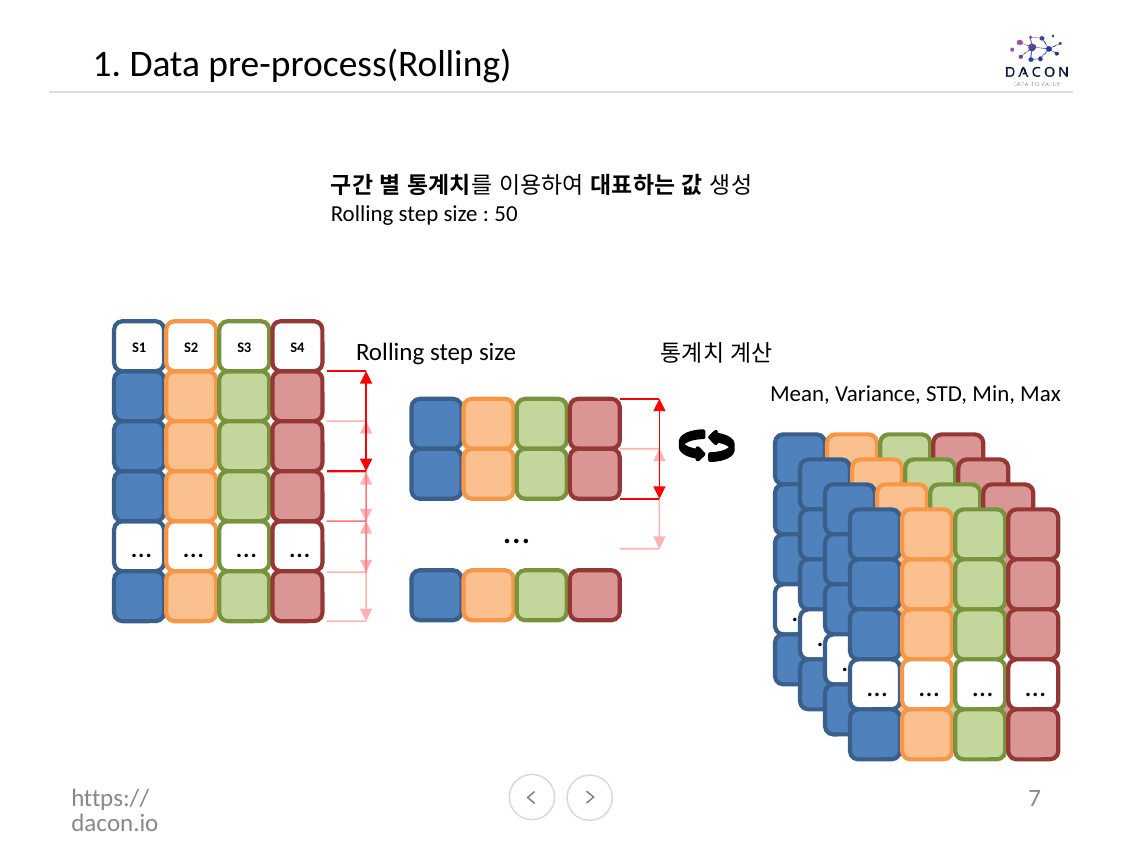

1. Data pre-process(Rolling)
구간 별 통계치를 이용하여 대표하는 값 생성
Rolling step size : 50
S1
S2
S3
S4

…
…
…
…

Rolling step size
통계치 계산
Mean, Variance, STD, Min, Max

…
…
…
…

…
…
…
…

…
…
…
…

…

…
…
…
…

https://dacon.io
7